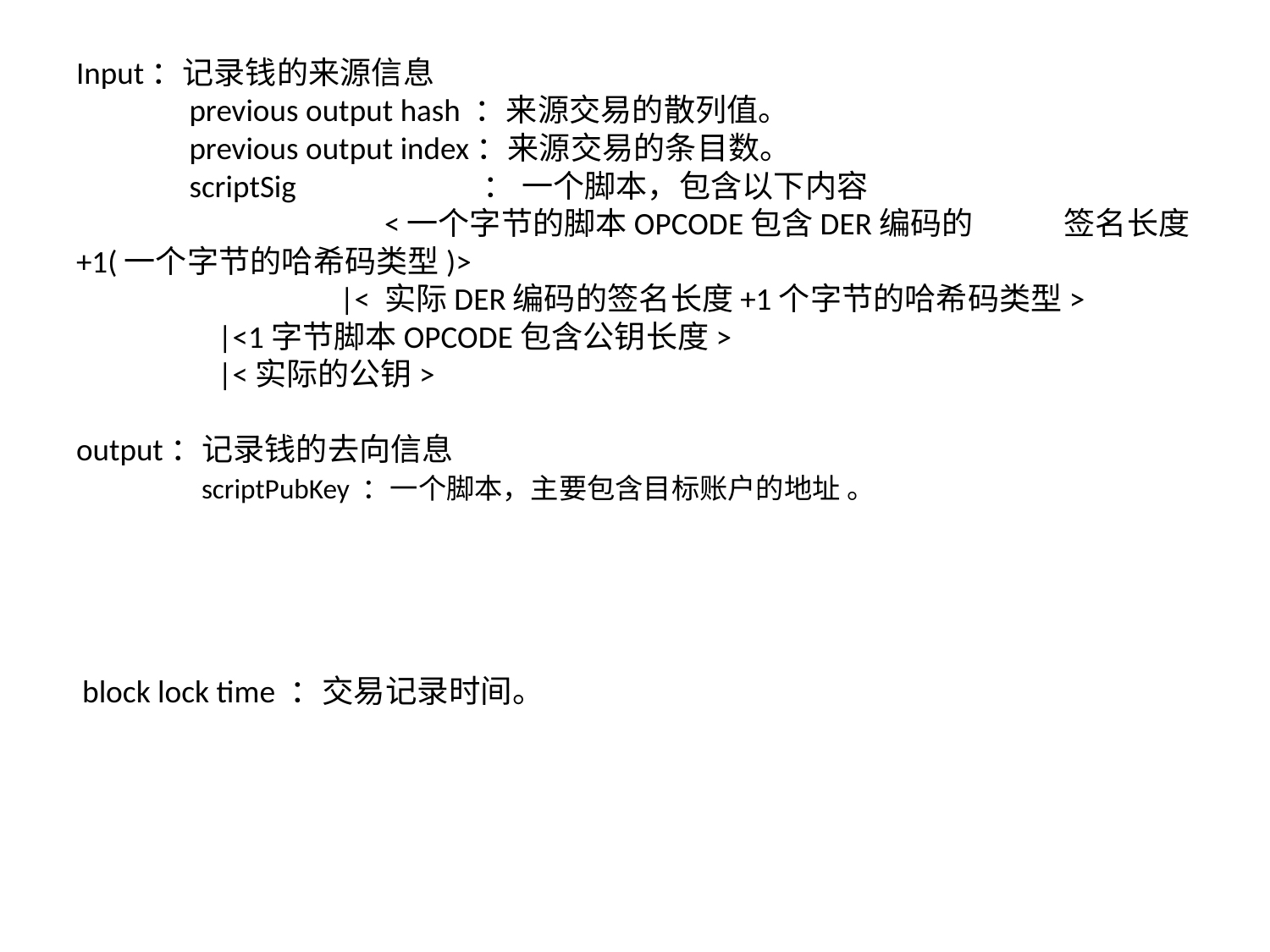

# Input：记录钱的来源信息 previous output hash ：来源交易的散列值。 previous output index：来源交易的条目数。 scriptSig                         ： 一个脚本，包含以下内容 <一个字节的脚本OPCODE包含DER编码的				            签名长度+1(一个字节的哈希码类型)> |< 实际DER编码的签名长度+1个字节的哈希码类型> |<1字节脚本OPCODE包含公钥长度> |<实际的公钥> output：记录钱的去向信息 scriptPubKey ：一个脚本，主要包含目标账户的地址 。
block lock time ：交易记录时间。